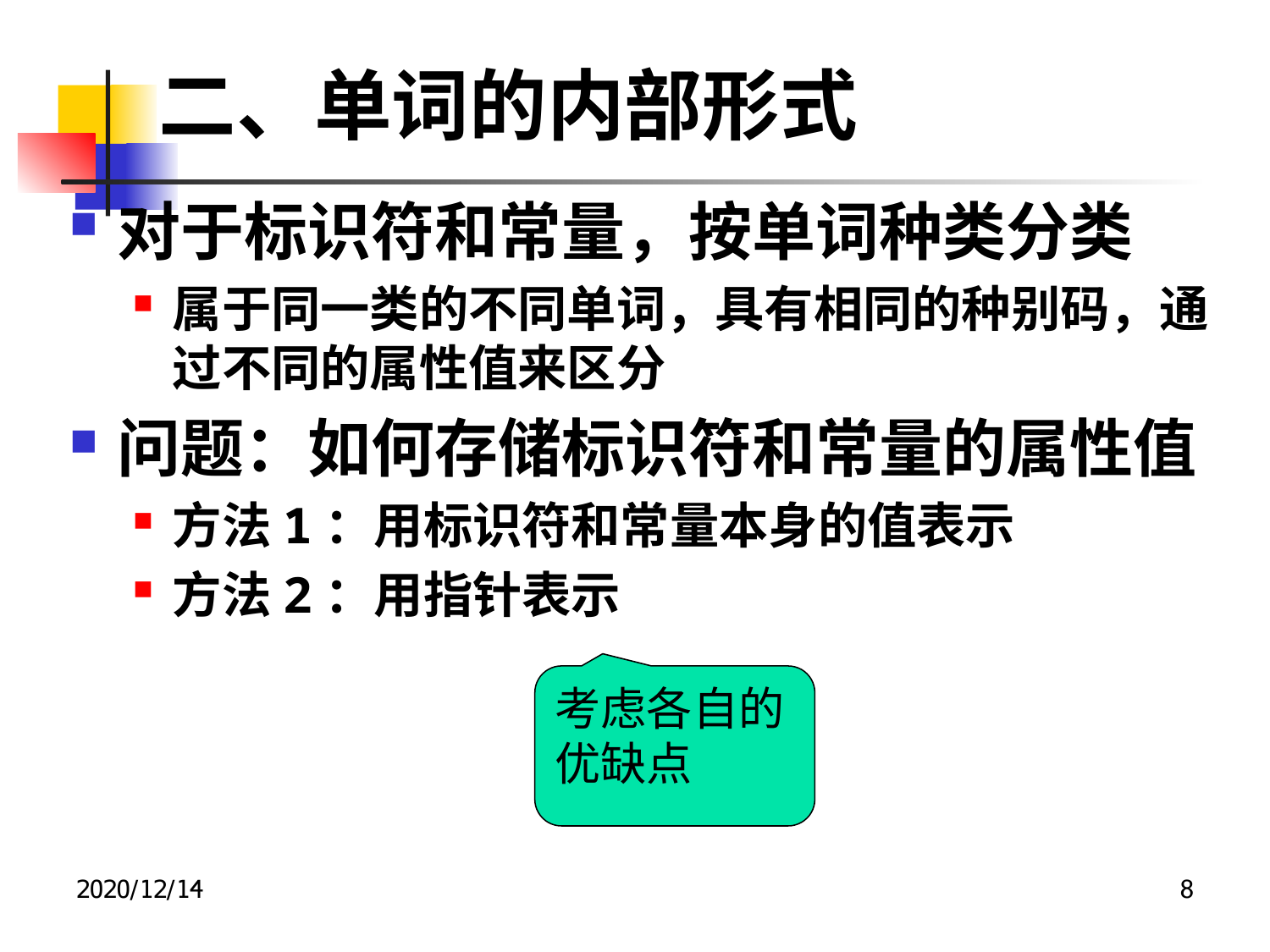

二、单词的内部形式
对于标识符和常量，按单词种类分类
属于同一类的不同单词，具有相同的种别码，通过不同的属性值来区分
问题：如何存储标识符和常量的属性值
方法1：用标识符和常量本身的值表示
方法2：用指针表示
考虑各自的优缺点
2020/12/14
8